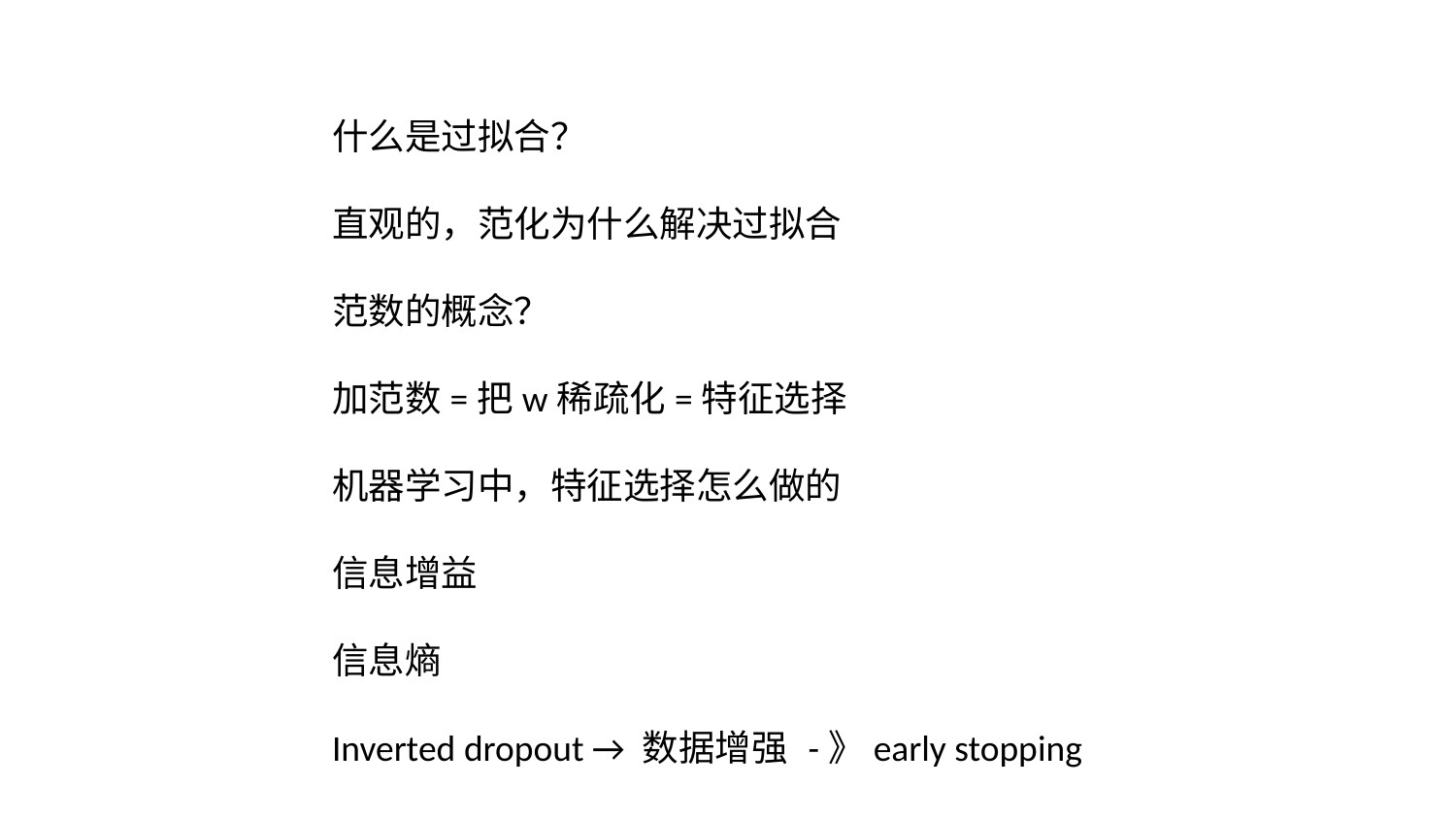

什么是过拟合？

直观的，范化为什么解决过拟合

范数的概念？

加范数=把w稀疏化=特征选择

机器学习中，特征选择怎么做的

信息增益

信息熵

Inverted dropout → 数据增强 -》early stopping